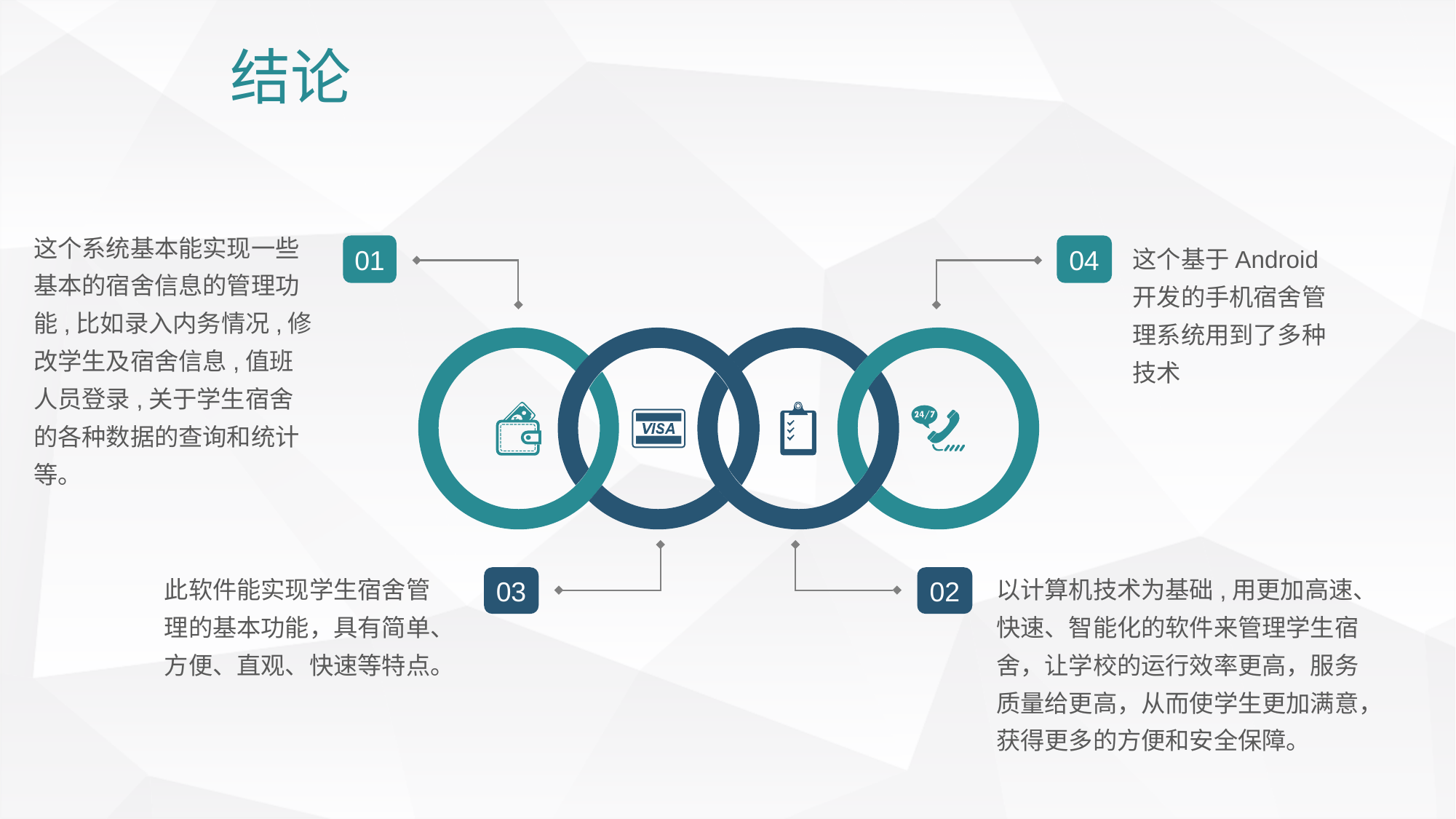

结论
这个系统基本能实现一些基本的宿舍信息的管理功能,比如录入内务情况,修改学生及宿舍信息,值班人员登录,关于学生宿舍的各种数据的查询和统计等。
这个基于Android开发的手机宿舍管理系统用到了多种技术
01
04

此软件能实现学生宿舍管理的基本功能，具有简单、方便、直观、快速等特点。
以计算机技术为基础,用更加高速、快速、智能化的软件来管理学生宿舍，让学校的运行效率更高，服务质量给更高，从而使学生更加满意，获得更多的方便和安全保障。
03
02